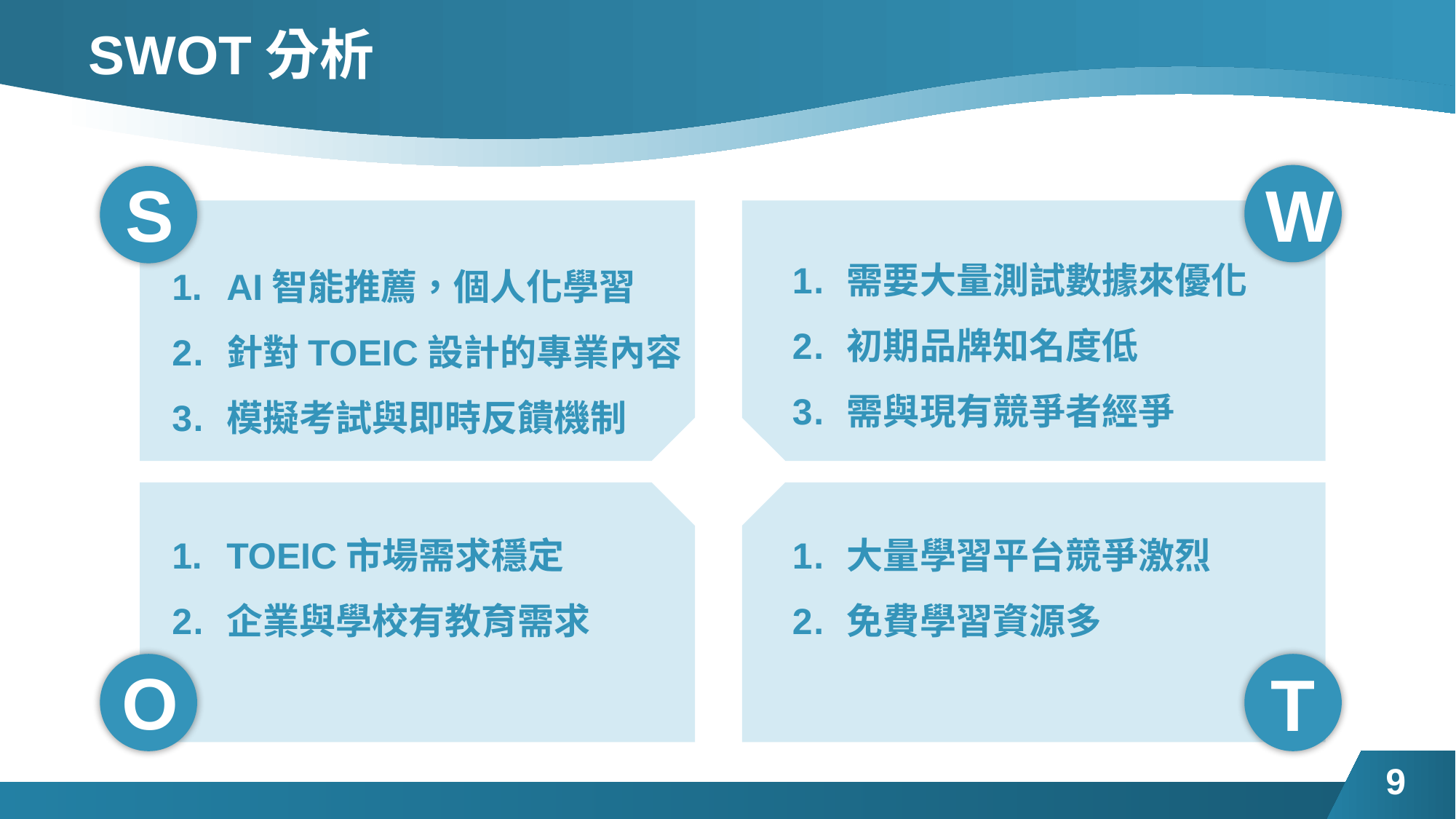

SWOT分析
S

W

需要大量測試數據來優化
初期品牌知名度低
需與現有競爭者經爭
AI智能推薦，個人化學習
針對TOEIC設計的專業內容
模擬考試與即時反饋機制

大量學習平台競爭激烈
免費學習資源多
TOEIC市場需求穩定
企業與學校有教育需求
O

T

9